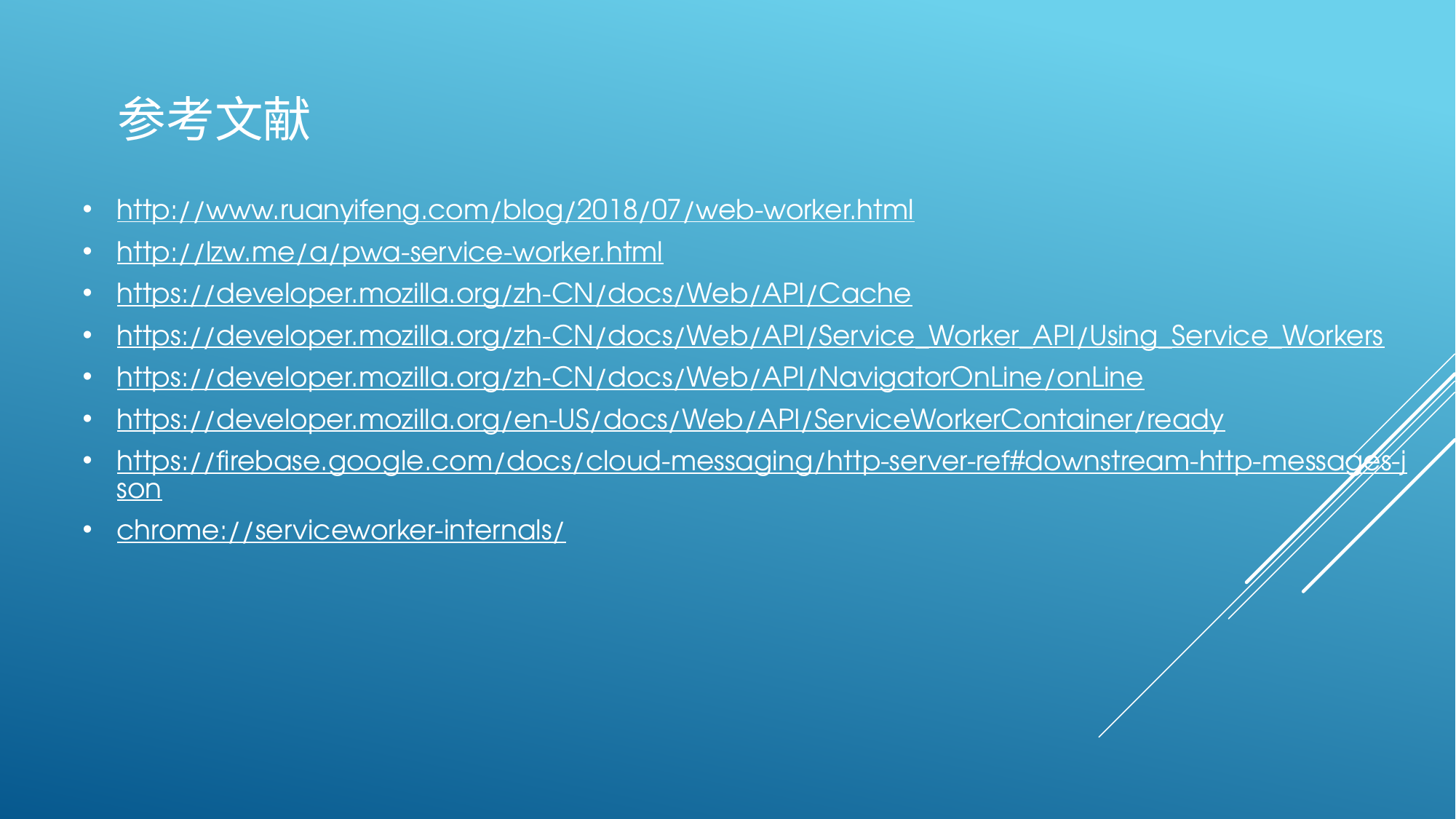

参考文献
http://www.ruanyifeng.com/blog/2018/07/web-worker.html
http://lzw.me/a/pwa-service-worker.html
https://developer.mozilla.org/zh-CN/docs/Web/API/Cache
https://developer.mozilla.org/zh-CN/docs/Web/API/Service_Worker_API/Using_Service_Workers
https://developer.mozilla.org/zh-CN/docs/Web/API/NavigatorOnLine/onLine
https://developer.mozilla.org/en-US/docs/Web/API/ServiceWorkerContainer/ready
https://firebase.google.com/docs/cloud-messaging/http-server-ref#downstream-http-messages-json
chrome://serviceworker-internals/